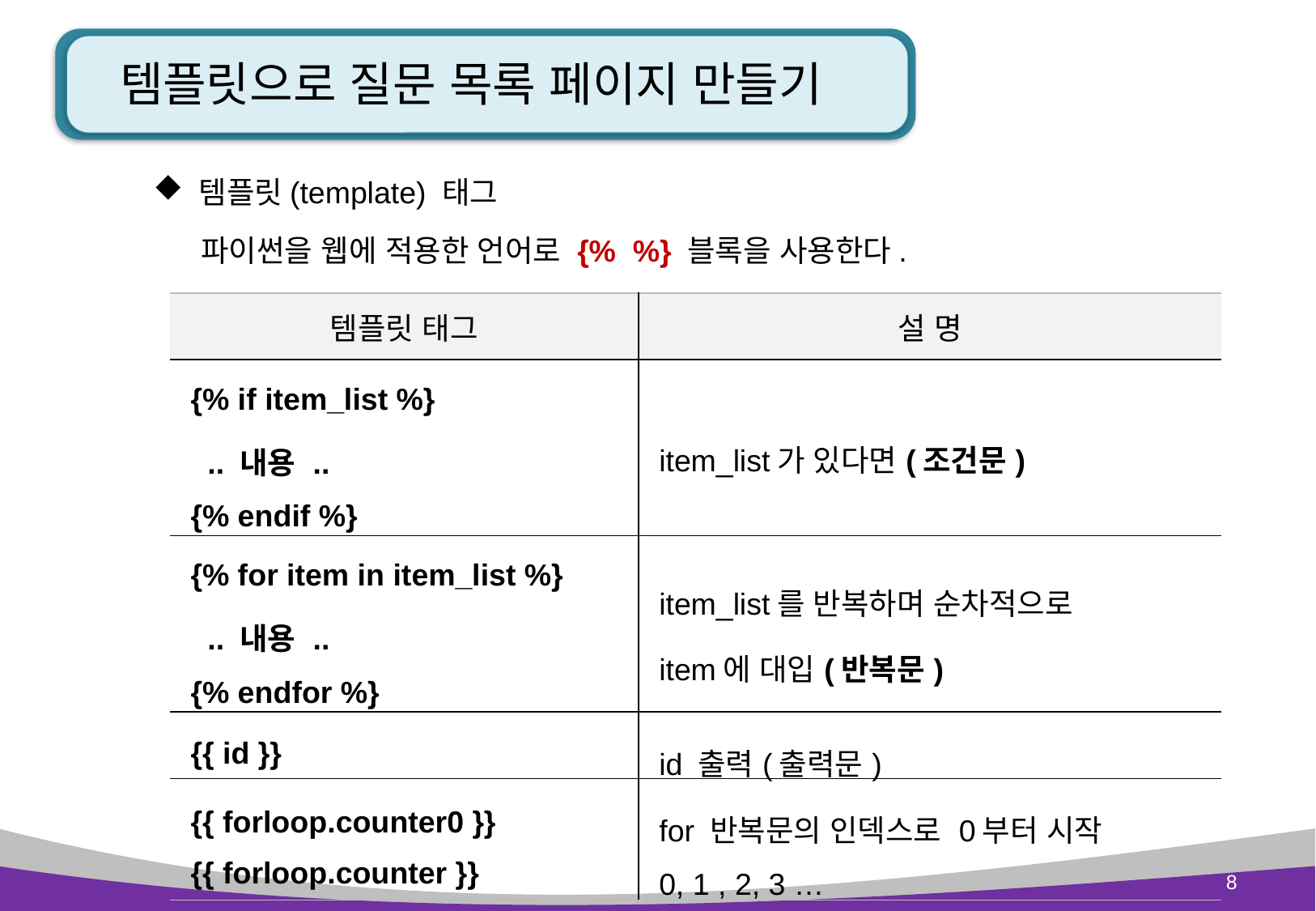

# 템플릿으로 질문 목록 페이지 만들기
템플릿(template) 태그
파이썬을 웹에 적용한 언어로 {%  %} 블록을 사용한다.
| 템플릿 태그 | 설 명 |
| --- | --- |
| {% if item\_list %} .. 내용 .. {% endif %} | item\_list가 있다면(조건문) |
| {% for item in item\_list %} .. 내용 .. {% endfor %} | item\_list를 반복하며 순차적으로 item에 대입(반복문) |
| {{ id }} | id 출력(출력문) |
| {{ forloop.counter0 }} {{ forloop.counter }} | for 반복문의 인덱스로 0부터 시작 0, 1 , 2, 3 … |
8